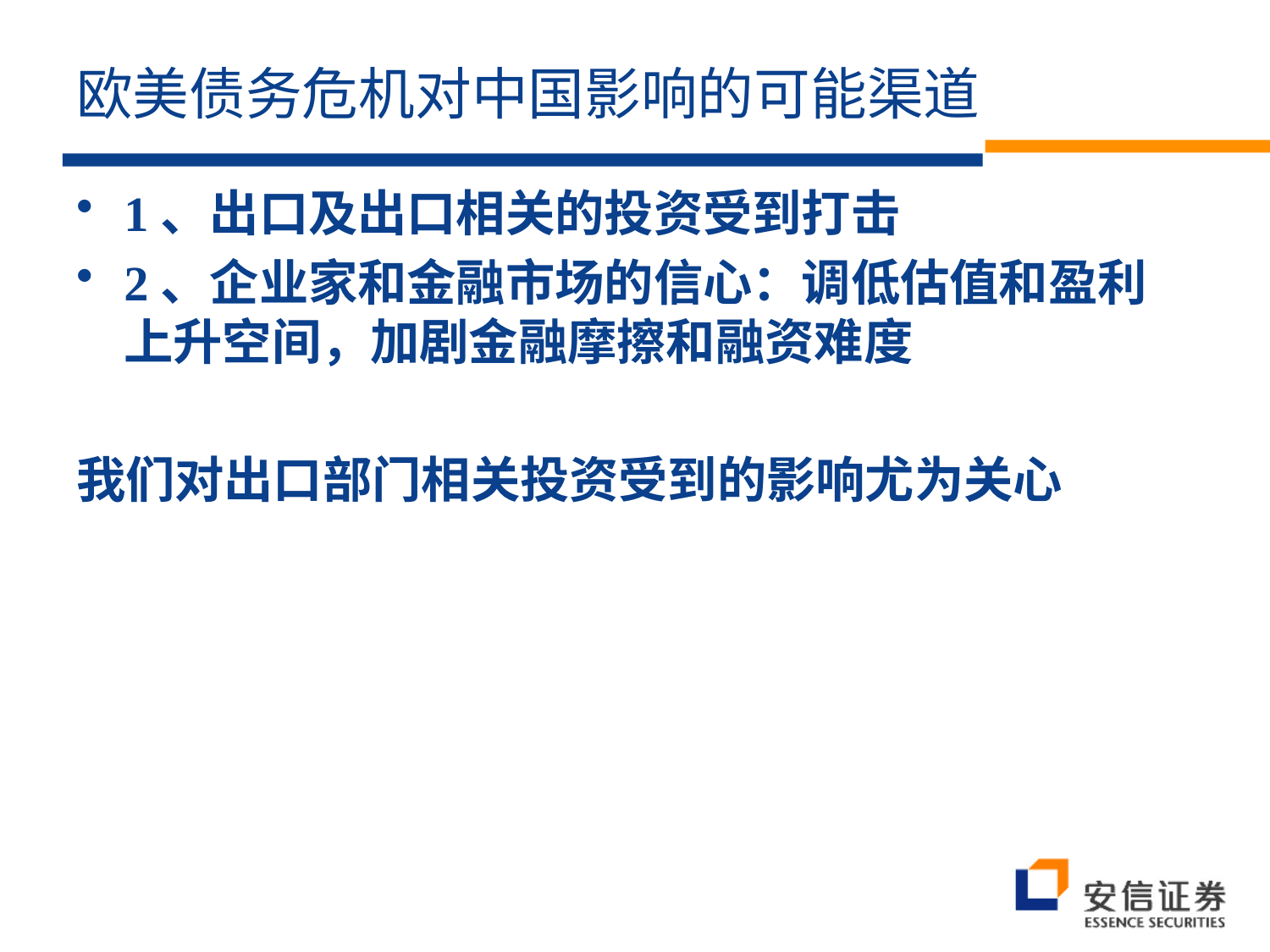

# 欧美债务危机对中国影响的可能渠道
1、出口及出口相关的投资受到打击
2、企业家和金融市场的信心：调低估值和盈利上升空间，加剧金融摩擦和融资难度

我们对出口部门相关投资受到的影响尤为关心